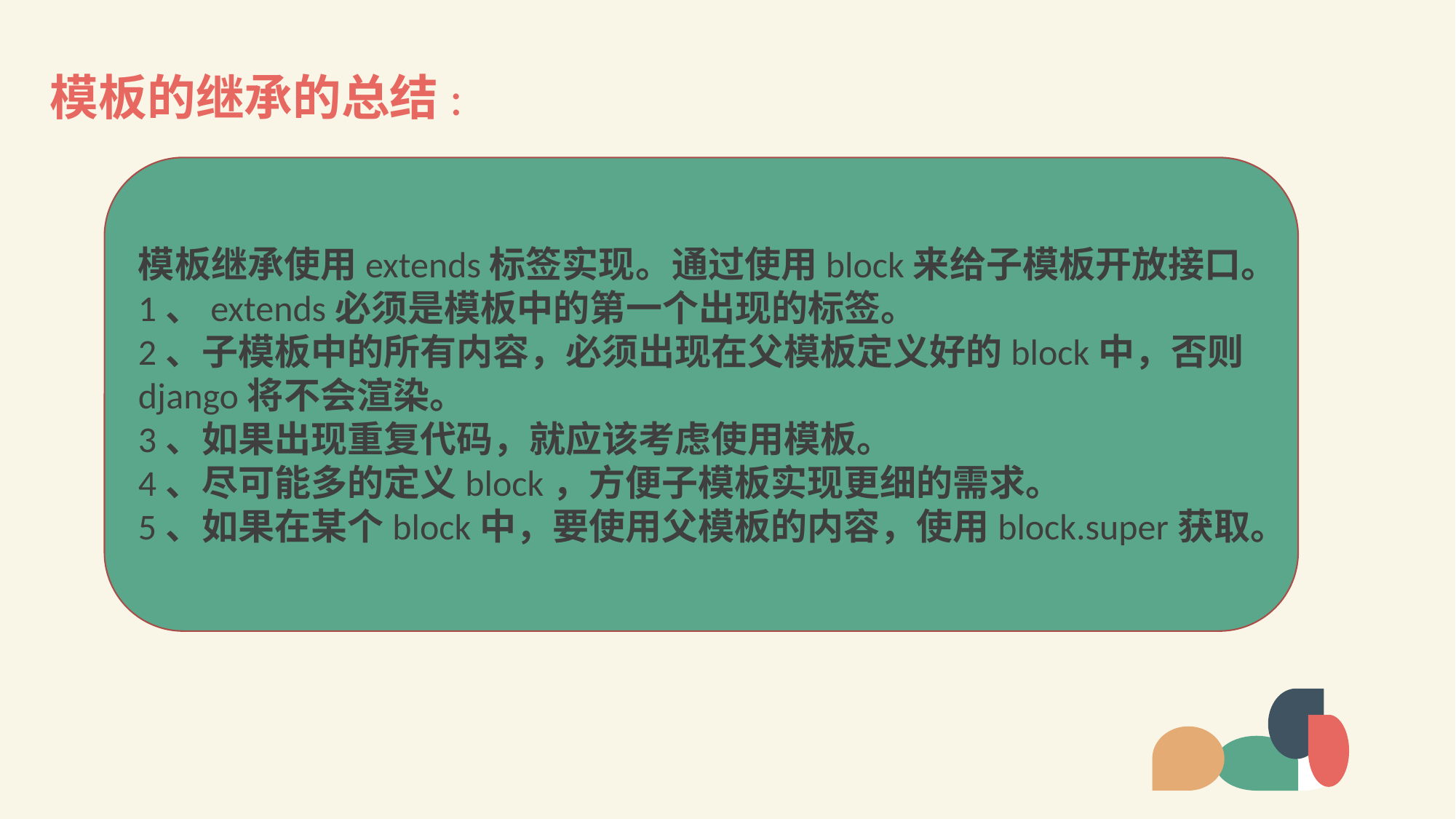

# 模板的继承的总结:
模板继承使用extends标签实现。通过使用block来给子模板开放接口。
1、extends必须是模板中的第一个出现的标签。
2、子模板中的所有内容，必须出现在父模板定义好的block中，否则django将不会渲染。
3、如果出现重复代码，就应该考虑使用模板。
4、尽可能多的定义block，方便子模板实现更细的需求。
5、如果在某个block中，要使用父模板的内容，使用block.super获取。

LOREM